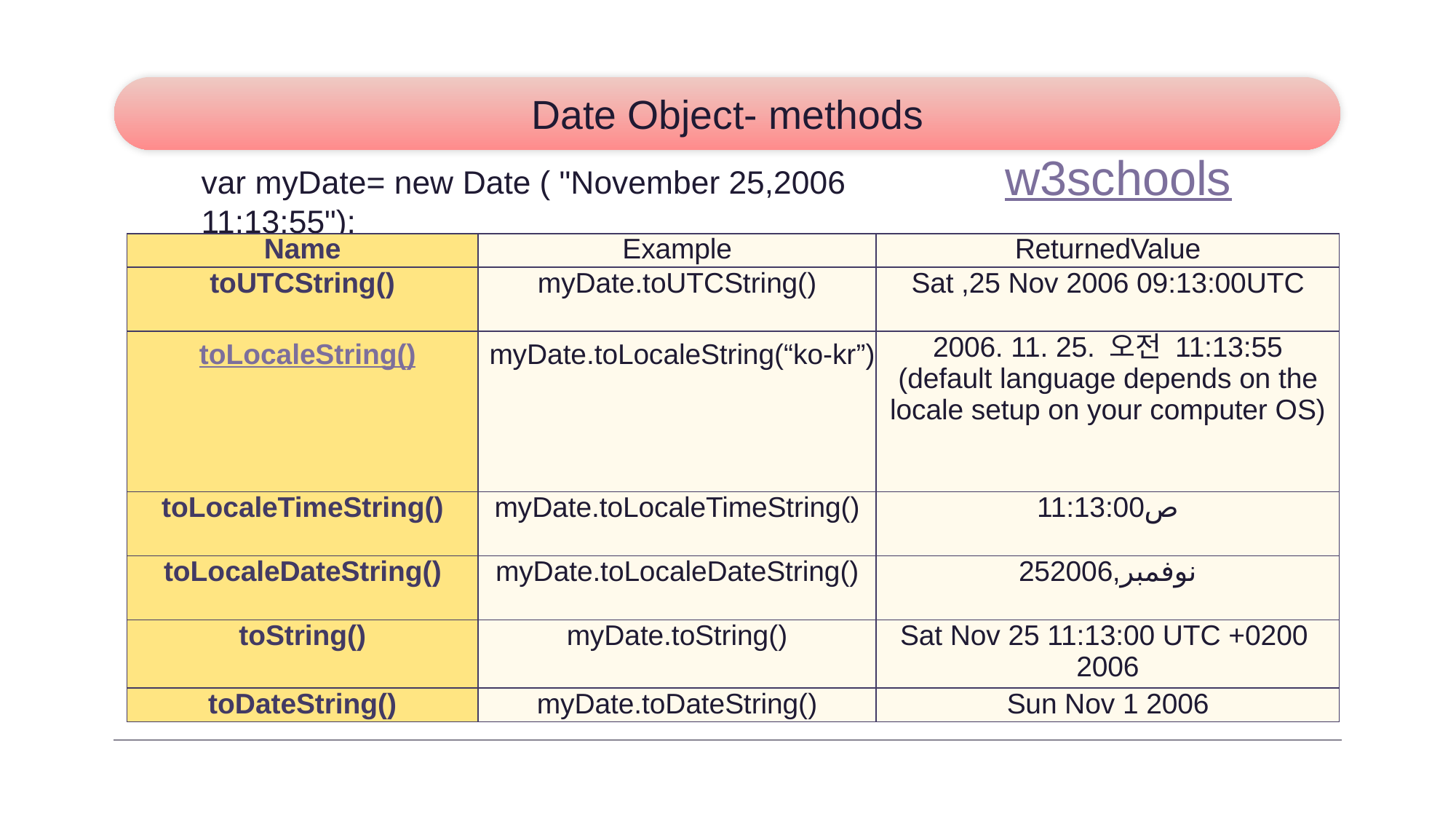

# Date Object- methods
w3schools
var myDate= new Date ( "November 25,2006 11:13:55");
| Name | Example | ReturnedValue |
| --- | --- | --- |
| toUTCString() | myDate.toUTCString() | Sat ,25 Nov 2006 09:13:00UTC |
| toLocaleString() | myDate.toLocaleString(“ko-kr”) | 2006. 11. 25. 오전 11:13:55 (default language depends on the locale setup on your computer OS) |
| toLocaleTimeString() | myDate.toLocaleTimeString() | ص11:13:00 |
| toLocaleDateString() | myDate.toLocaleDateString() | 25نوفمبر,2006 |
| toString() | myDate.toString() | Sat Nov 25 11:13:00 UTC +0200 2006 |
| toDateString() | myDate.toDateString() | Sun Nov 1 2006 |